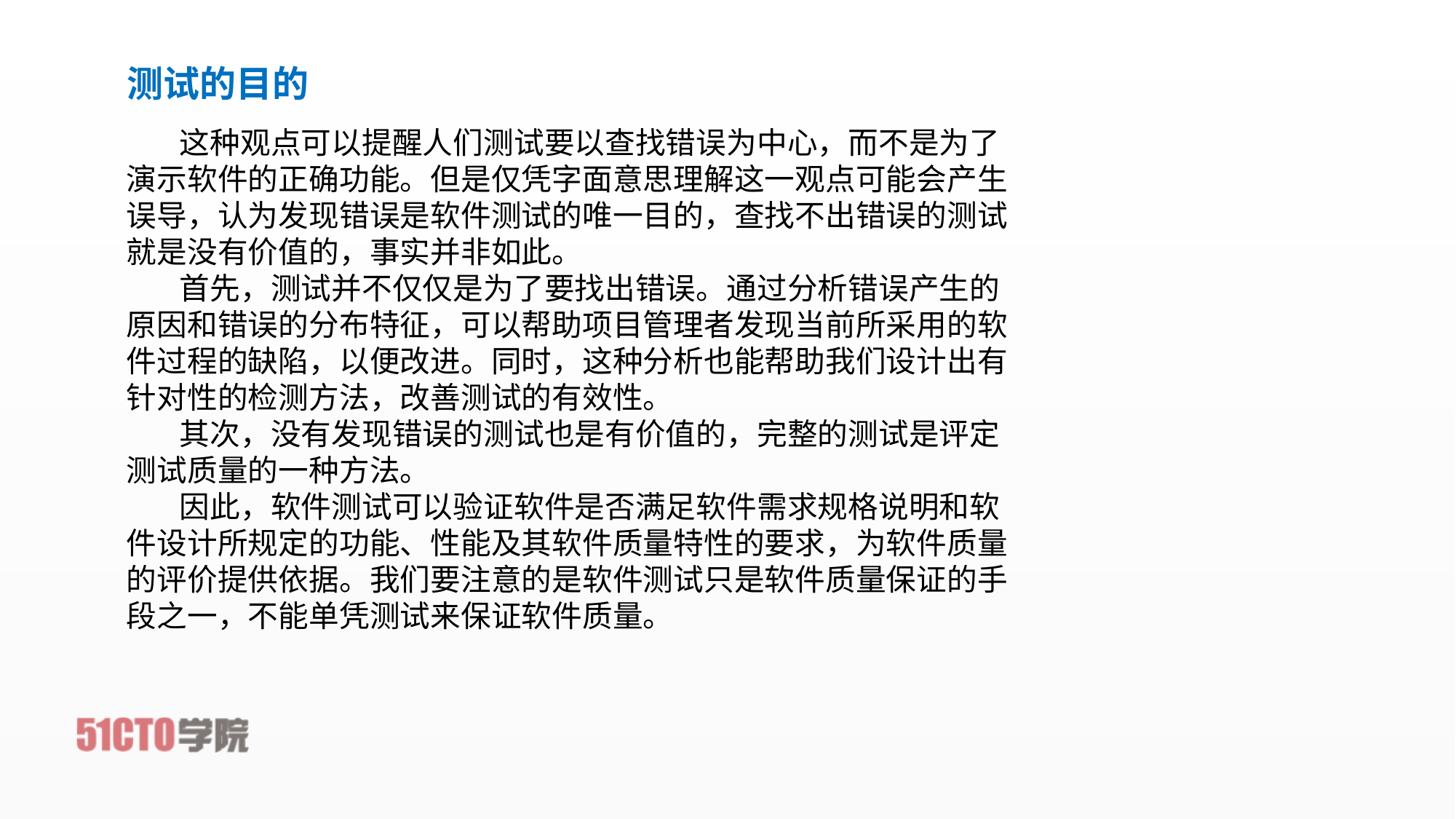

# 测试的目的
这种观点可以提醒人们测试要以查找错误为中心，而不是为了演示软件的正确功能。但是仅凭字面意思理解这一观点可能会产生误导，认为发现错误是软件测试的唯一目的，查找不出错误的测试就是没有价值的，事实并非如此。
首先，测试并不仅仅是为了要找出错误。通过分析错误产生的原因和错误的分布特征，可以帮助项目管理者发现当前所采用的软件过程的缺陷，以便改进。同时，这种分析也能帮助我们设计出有针对性的检测方法，改善测试的有效性。
其次，没有发现错误的测试也是有价值的，完整的测试是评定测试质量的一种方法。
因此，软件测试可以验证软件是否满足软件需求规格说明和软件设计所规定的功能、性能及其软件质量特性的要求，为软件质量的评价提供依据。我们要注意的是软件测试只是软件质量保证的手段之一，不能单凭测试来保证软件质量。